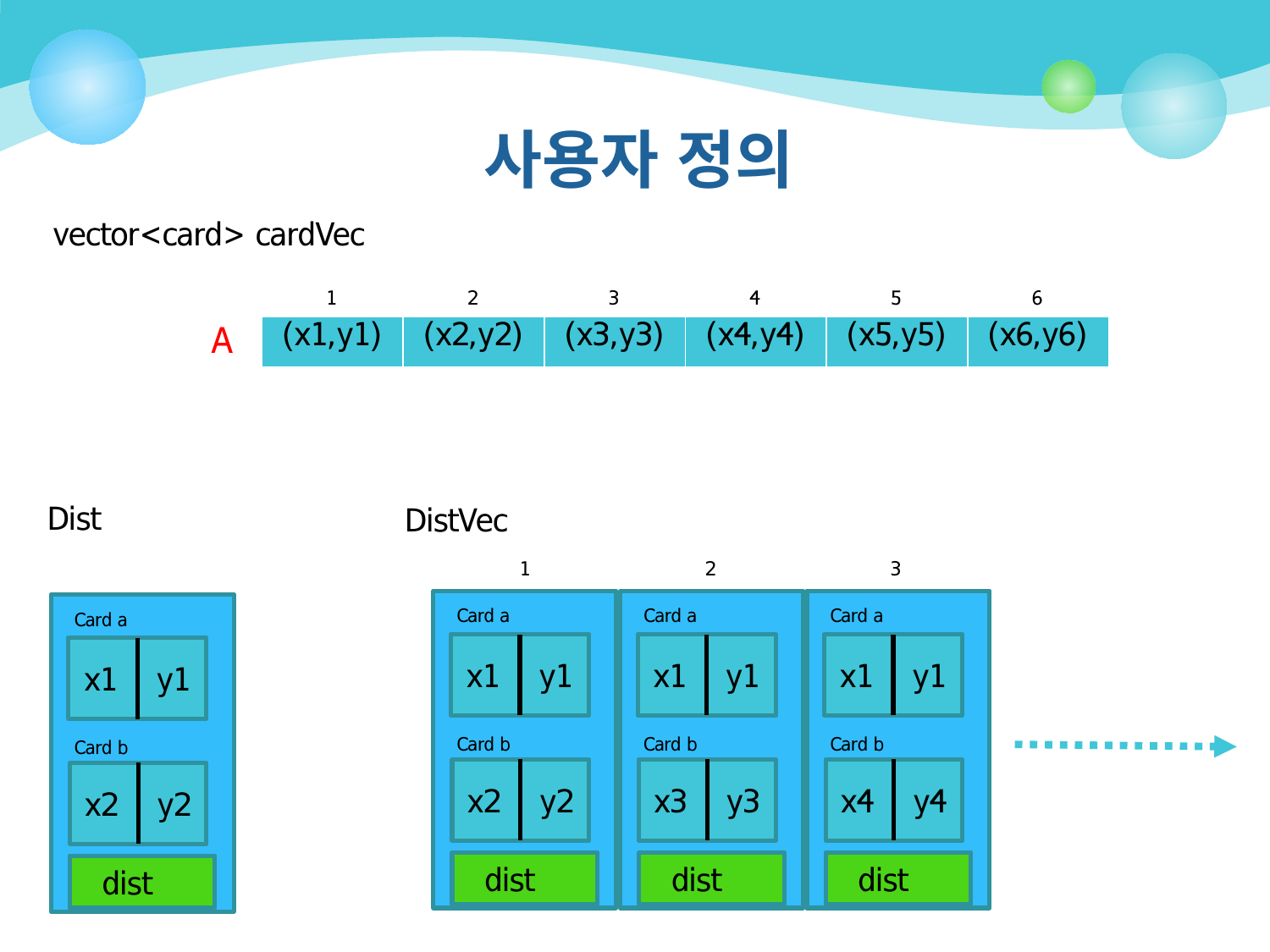

# 사용자 정의
vector<card> cardVec
| 1 | 2 | 3 | 4 | 5 | 6 |
| --- | --- | --- | --- | --- | --- |
| (x1,y1) | (x2,y2) | (x3,y3) | (x4,y4) | (x5,y5) | (x6,y6) |
A
Dist
DistVec
| 1 | 2 | 3 |
| --- | --- | --- |

Card a
Card a
Card a
Card a
x1    y1
x1    y1
x1    y1
x1    y1
Card b
Card b
Card b
Card b
x2    y2
x3    y3
x4    y4
x2    y2
dist
dist
dist
dist